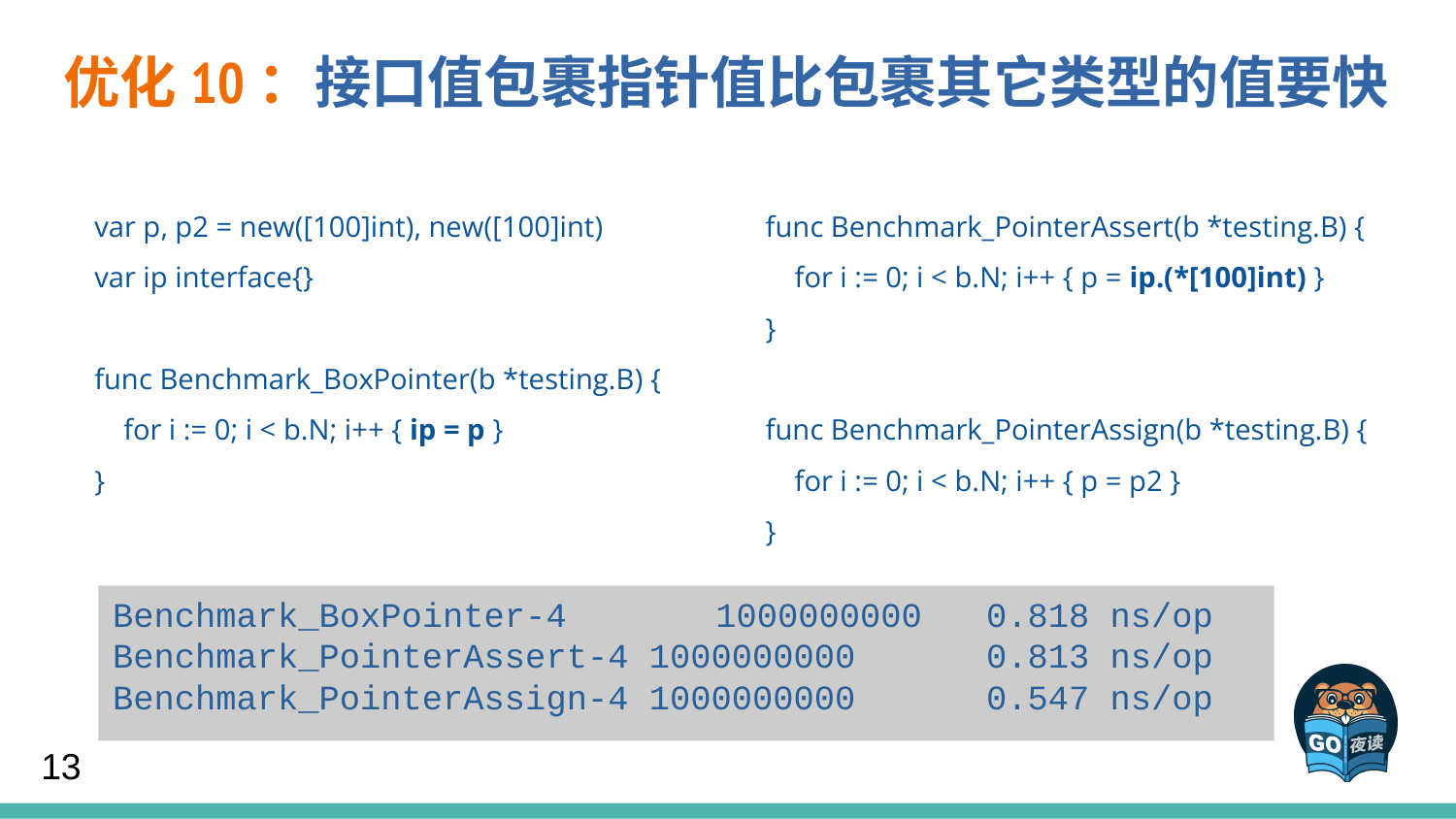

优化10：接口值包裹指针值比包裹其它类型的值要快
var p, p2 = new([100]int), new([100]int)
var ip interface{}

func Benchmark_BoxPointer(b *testing.B) {
    for i := 0; i < b.N; i++ { ip = p }
}

func Benchmark_PointerAssert(b *testing.B) {
    for i := 0; i < b.N; i++ { p = ip.(*[100]int) }
}

func Benchmark_PointerAssign(b *testing.B) {
    for i := 0; i < b.N; i++ { p = p2 }
}
Benchmark_BoxPointer-4	 1000000000	0.818 ns/op
Benchmark_PointerAssert-4 1000000000	0.813 ns/op
Benchmark_PointerAssign-4 1000000000  	0.547 ns/op
13